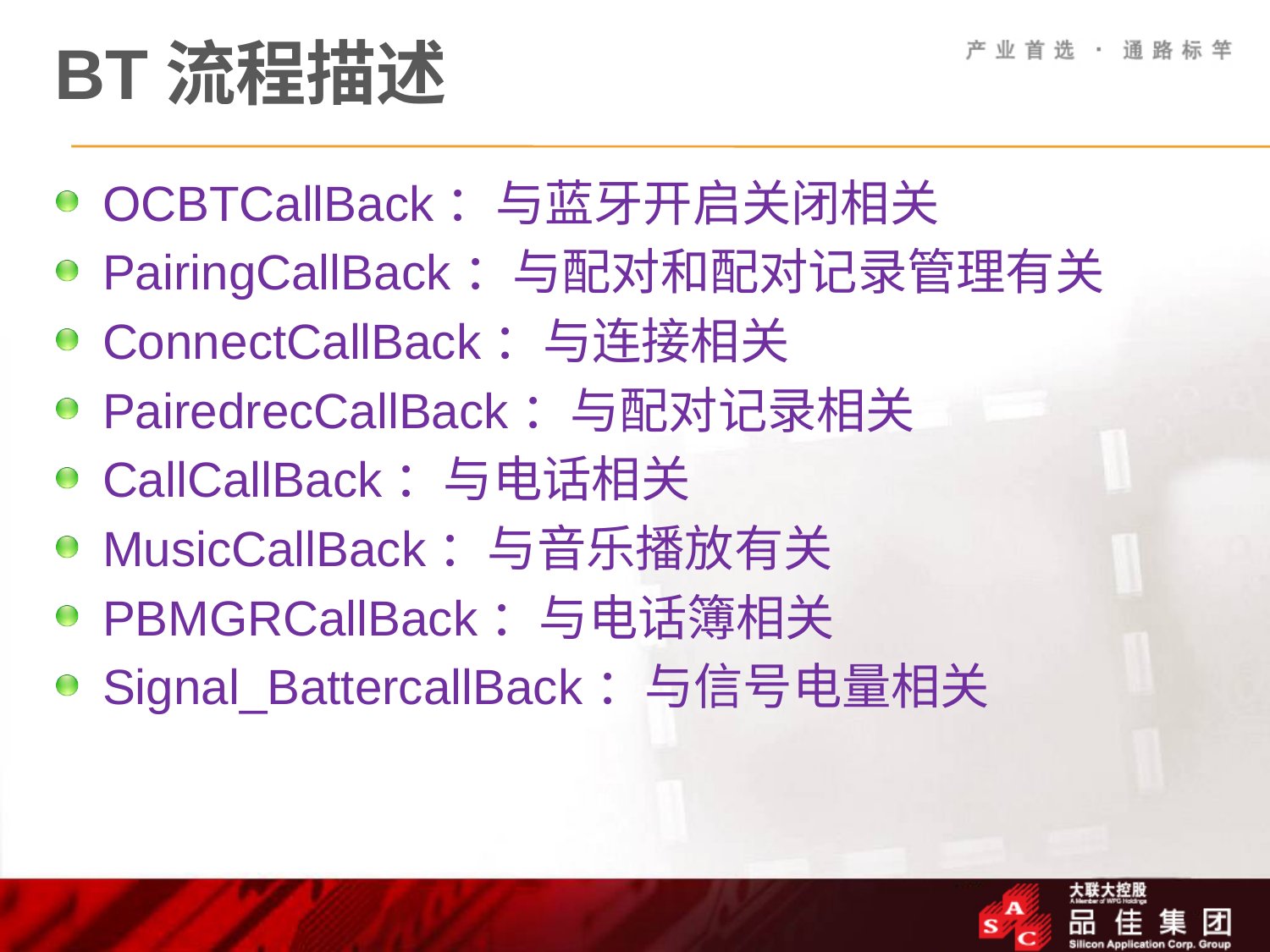

# BT流程描述
OCBTCallBack：与蓝牙开启关闭相关
PairingCallBack：与配对和配对记录管理有关
ConnectCallBack：与连接相关
PairedrecCallBack：与配对记录相关
CallCallBack：与电话相关
MusicCallBack：与音乐播放有关
PBMGRCallBack：与电话簿相关
Signal_BattercallBack：与信号电量相关